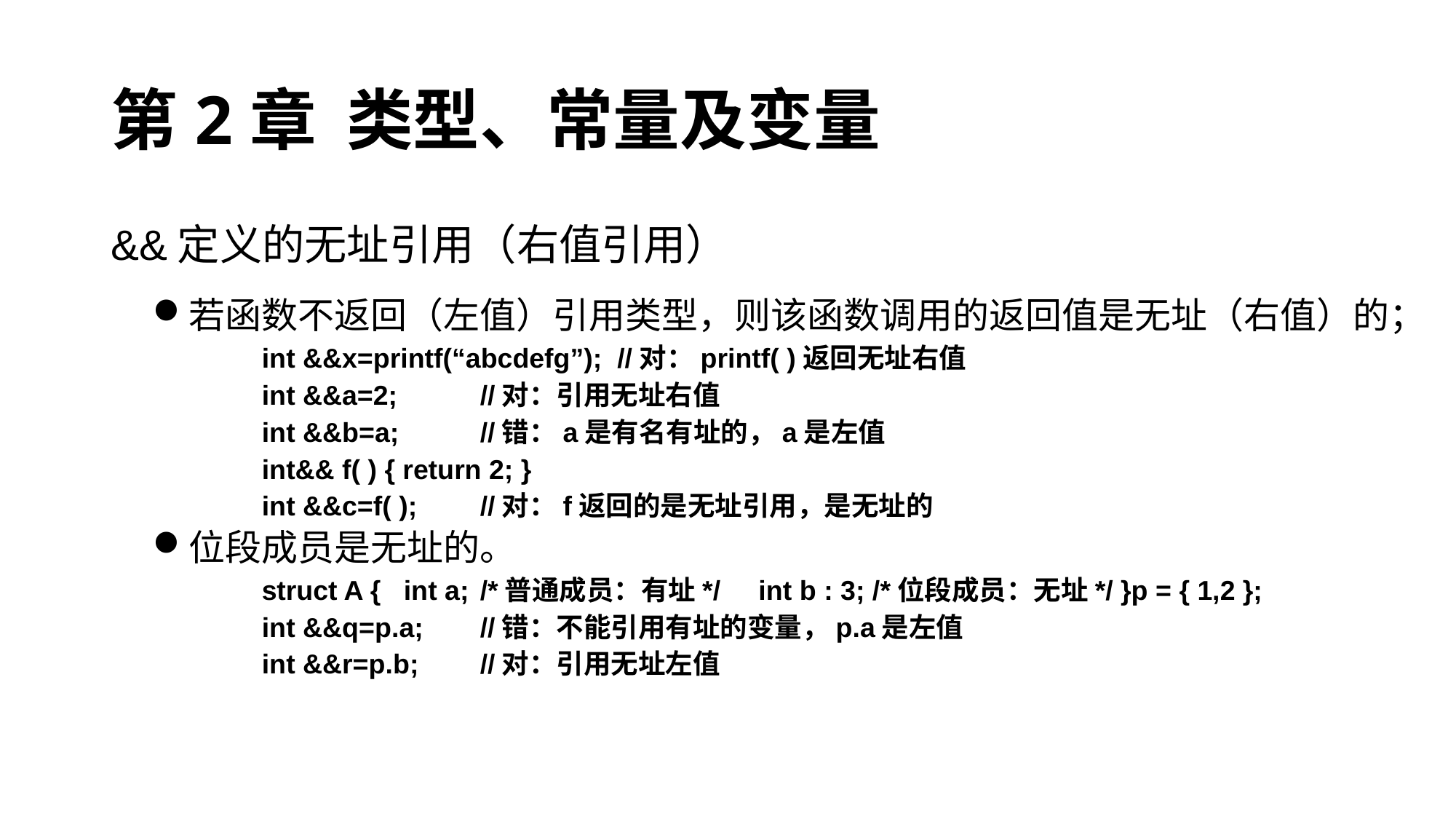

# 第2章  类型、常量及变量
&&定义的无址引用（右值引用）
若函数不返回（左值）引用类型，则该函数调用的返回值是无址（右值）的；
	int &&x=printf(“abcdefg”);  //对：printf( )返回无址右值
     	int &&a=2;	//对：引用无址右值
     	int &&b=a; 	//错：a是有名有址的，a是左值
     	int&& f( ) { return 2; }
	int &&c=f( );   	//对：f返回的是无址引用，是无址的
位段成员是无址的。
	struct A {   int a;	/*普通成员：有址*/     int b : 3; /*位段成员：无址*/ }p = { 1,2 };
    	int &&q=p.a;	//错：不能引用有址的变量，p.a是左值
     	int &&r=p.b;	//对：引用无址左值